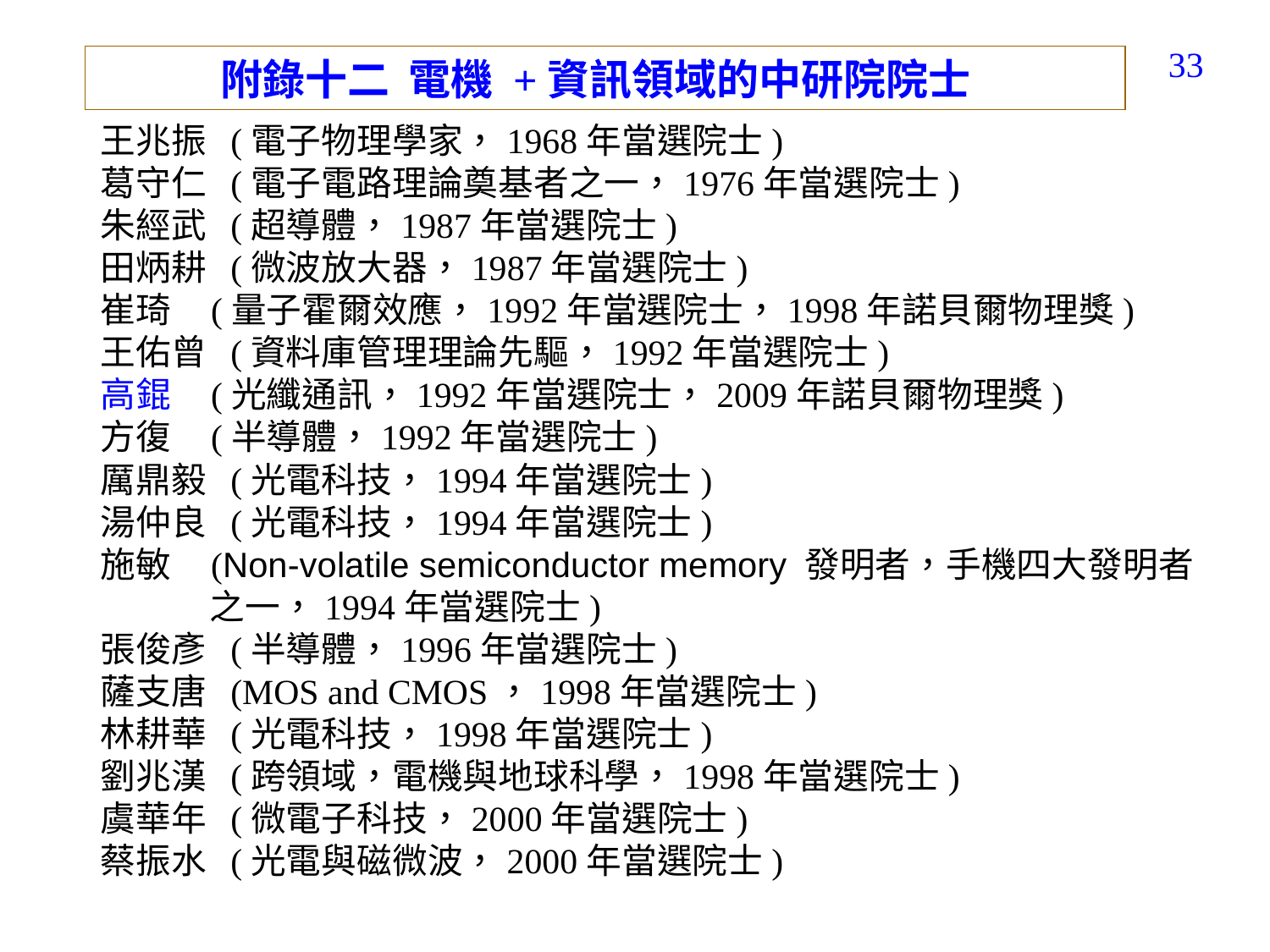

33
附錄十二  電機 +資訊領域的中研院院士
王兆振  (電子物理學家，1968年當選院士)
葛守仁  (電子電路理論奠基者之一，1976年當選院士)
朱經武  (超導體，1987年當選院士)
田炳耕  (微波放大器，1987年當選院士)
崔琦    (量子霍爾效應，1992年當選院士，1998年諾貝爾物理獎)
王佑曾  (資料庫管理理論先驅，1992年當選院士)
高錕    (光纖通訊，1992年當選院士，2009年諾貝爾物理獎)
方復    (半導體，1992年當選院士)
厲鼎毅  (光電科技，1994年當選院士)
湯仲良  (光電科技，1994年當選院士)
施敏    (Non-volatile semiconductor memory 發明者，手機四大發明者
              之一，1994年當選院士)
張俊彥  (半導體，1996年當選院士)
薩支唐  (MOS and CMOS，1998年當選院士)
林耕華  (光電科技，1998年當選院士)
劉兆漢  (跨領域，電機與地球科學，1998年當選院士)
虞華年  (微電子科技，2000年當選院士)
蔡振水  (光電與磁微波，2000年當選院士)